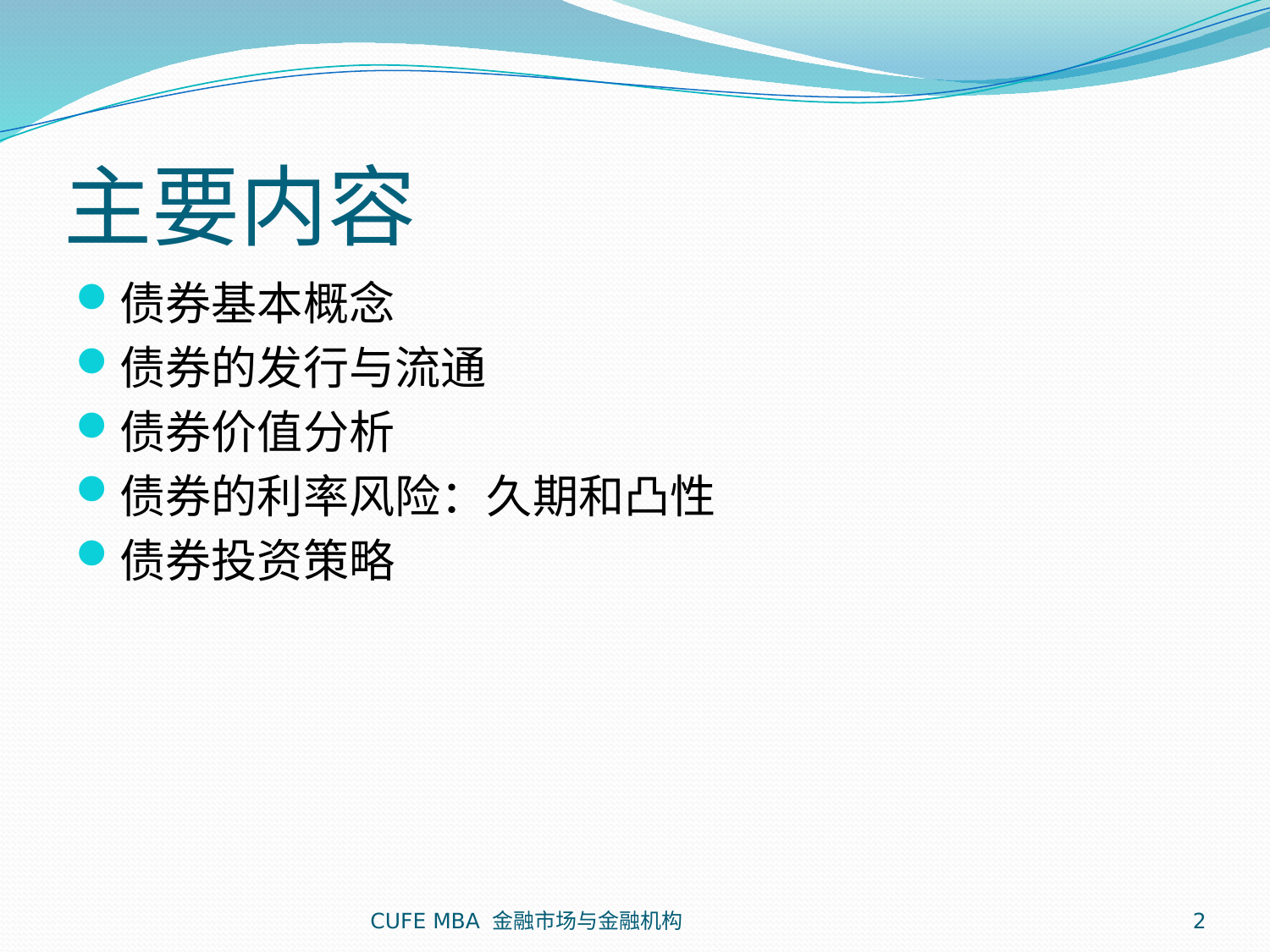

# 主要内容
债券基本概念
债券的发行与流通
债券价值分析
债券的利率风险：久期和凸性
债券投资策略
CUFE MBA 金融市场与金融机构
2